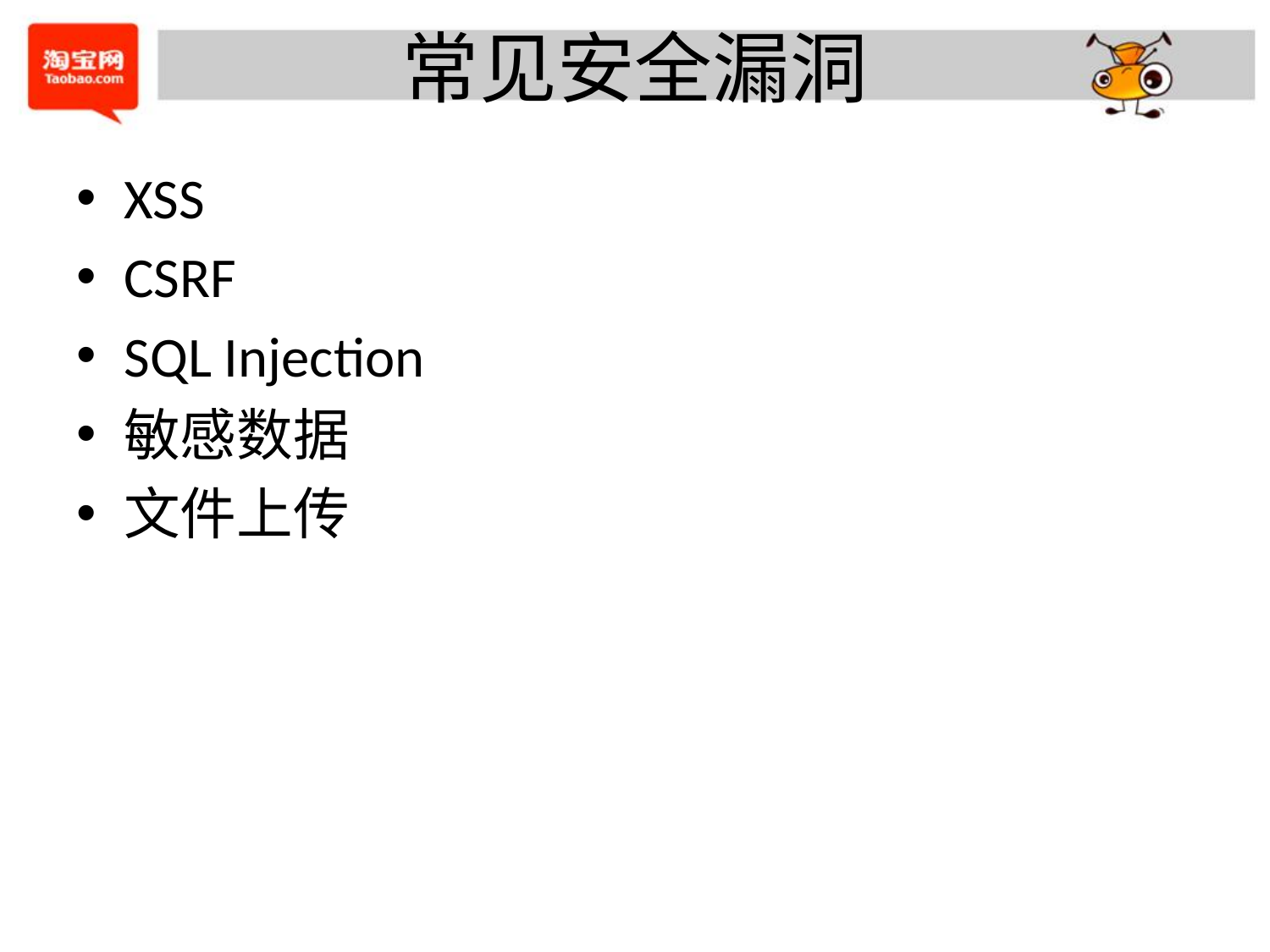

# 常见安全漏洞
XSS
CSRF
SQL Injection
敏感数据
文件上传